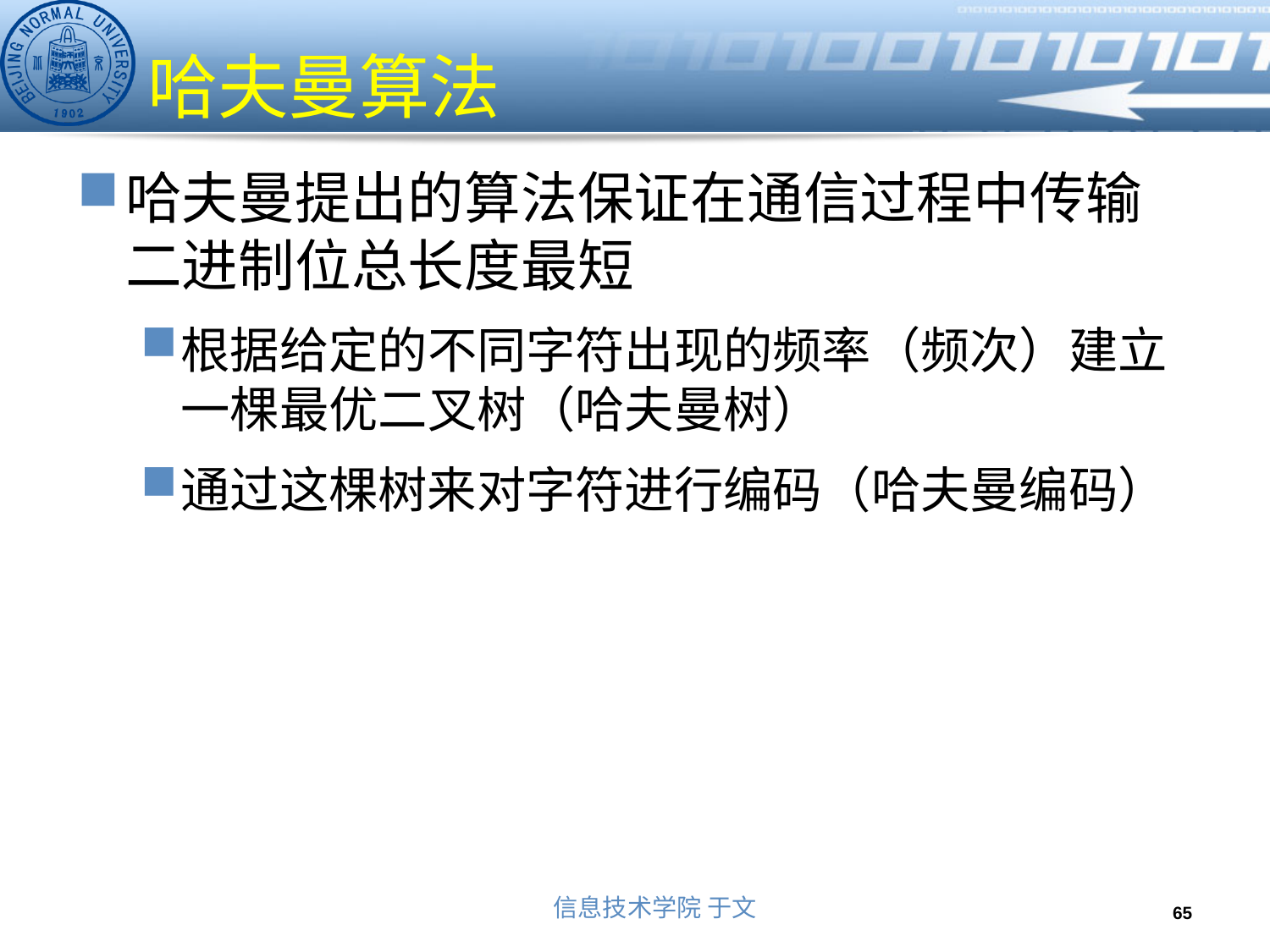

# 哈夫曼算法
哈夫曼提出的算法保证在通信过程中传输二进制位总长度最短
根据给定的不同字符出现的频率（频次）建立一棵最优二叉树（哈夫曼树）
通过这棵树来对字符进行编码（哈夫曼编码）
65